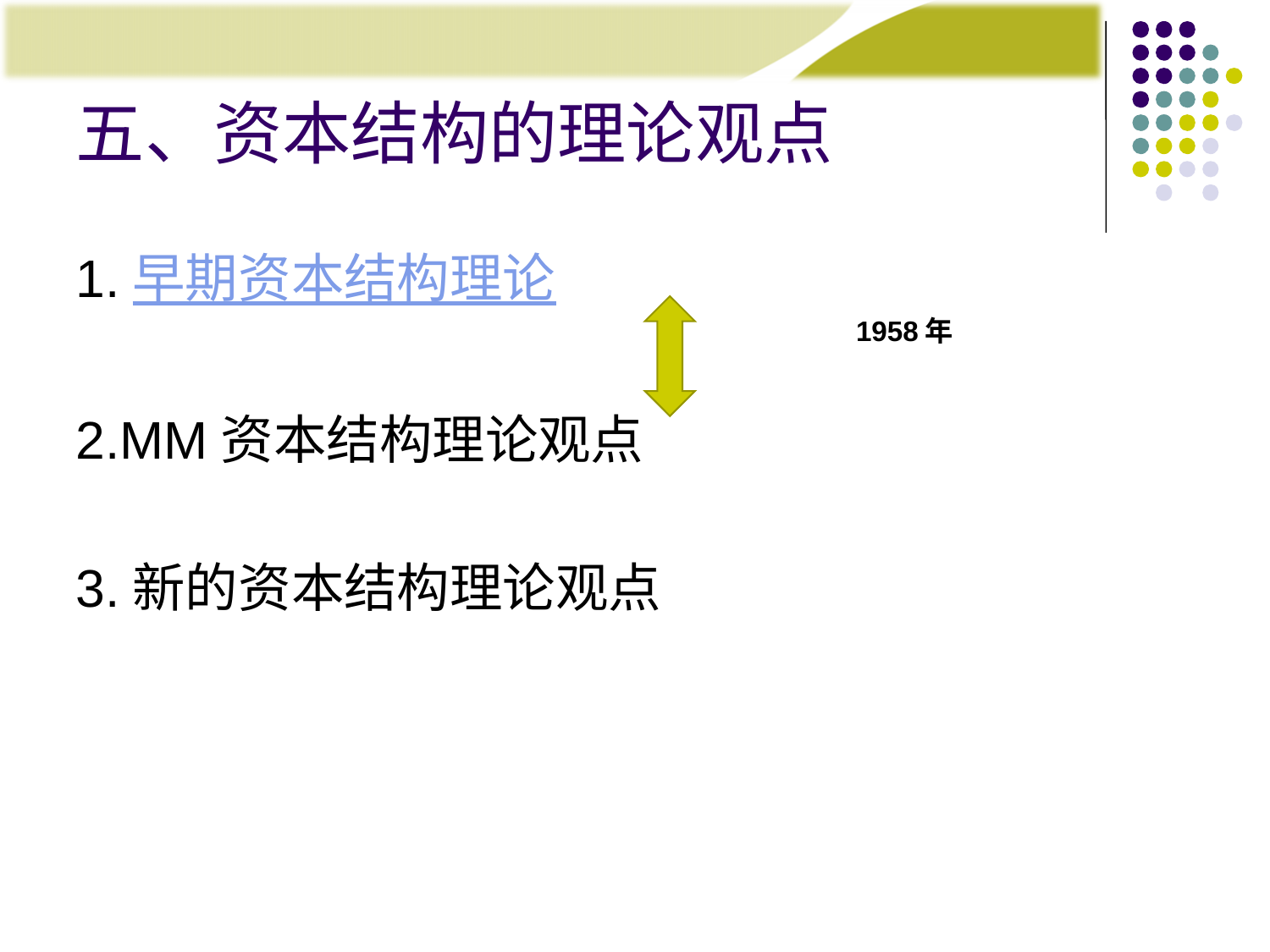

# 五、资本结构的理论观点
1.早期资本结构理论

2.MM资本结构理论观点

3.新的资本结构理论观点

1958年